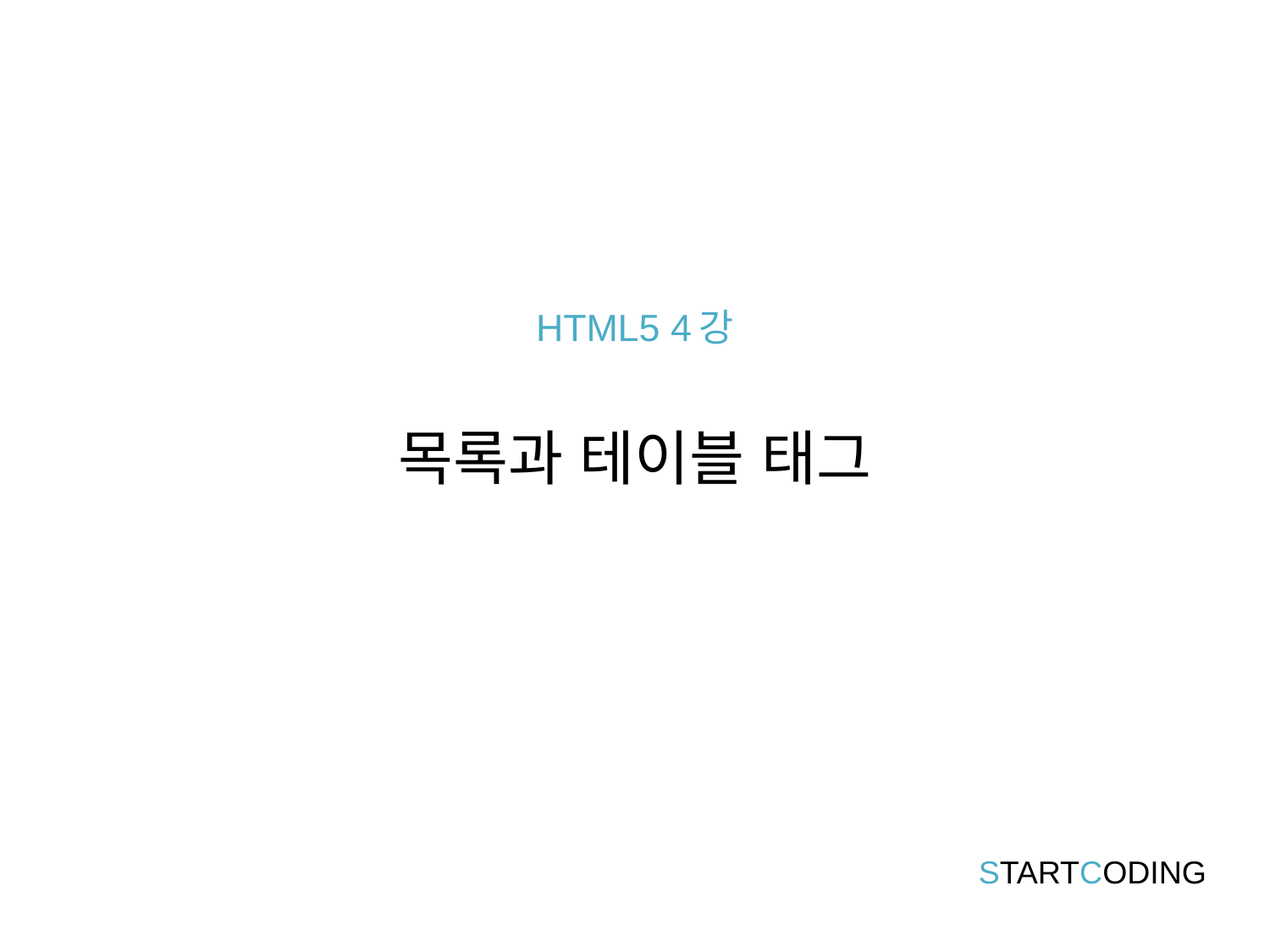

# HTML5 4강 목록과 테이블 태그
STARTCODING